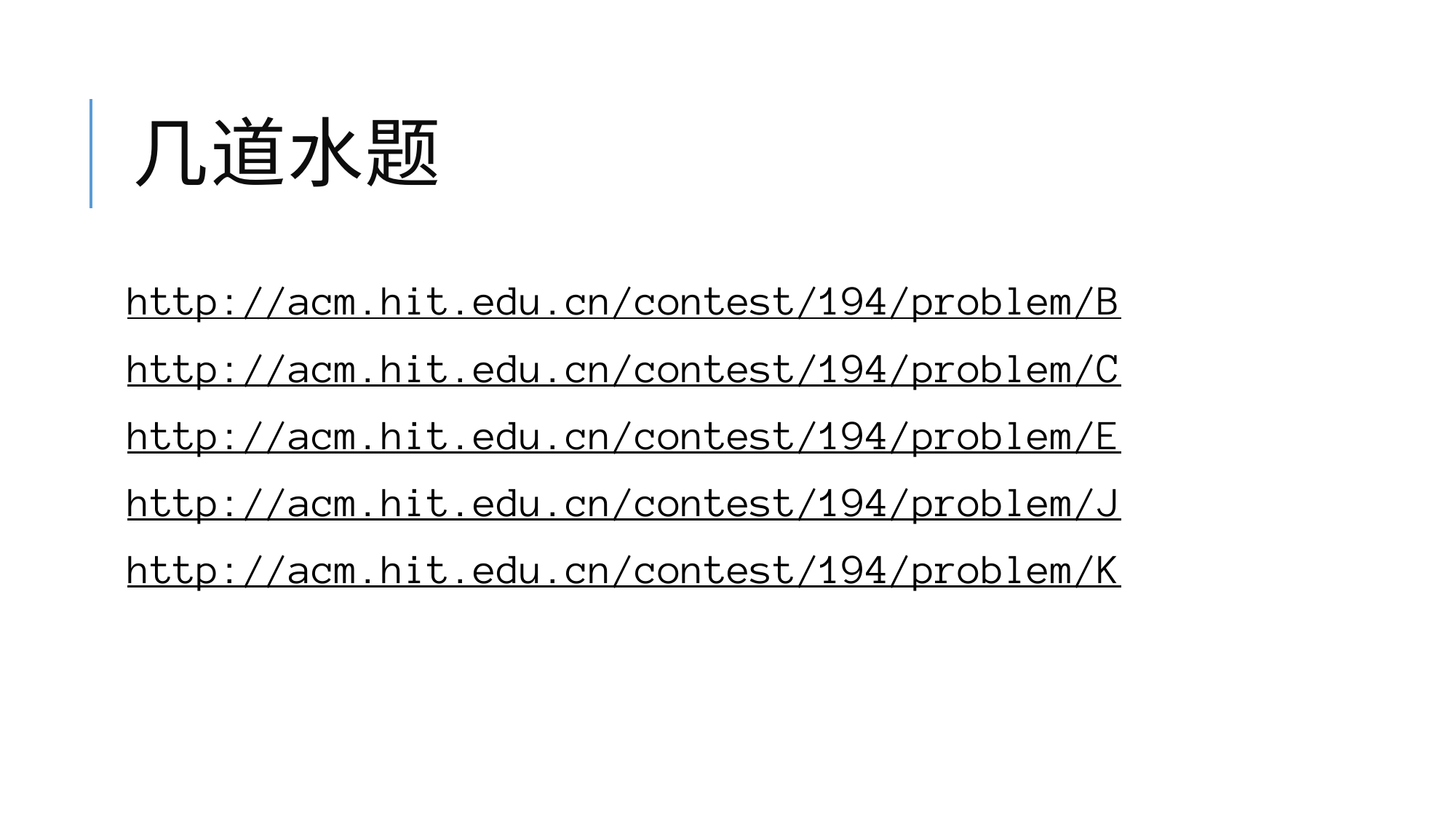

# 几道水题
http://acm.hit.edu.cn/contest/194/problem/B
http://acm.hit.edu.cn/contest/194/problem/C
http://acm.hit.edu.cn/contest/194/problem/E
http://acm.hit.edu.cn/contest/194/problem/J
http://acm.hit.edu.cn/contest/194/problem/K